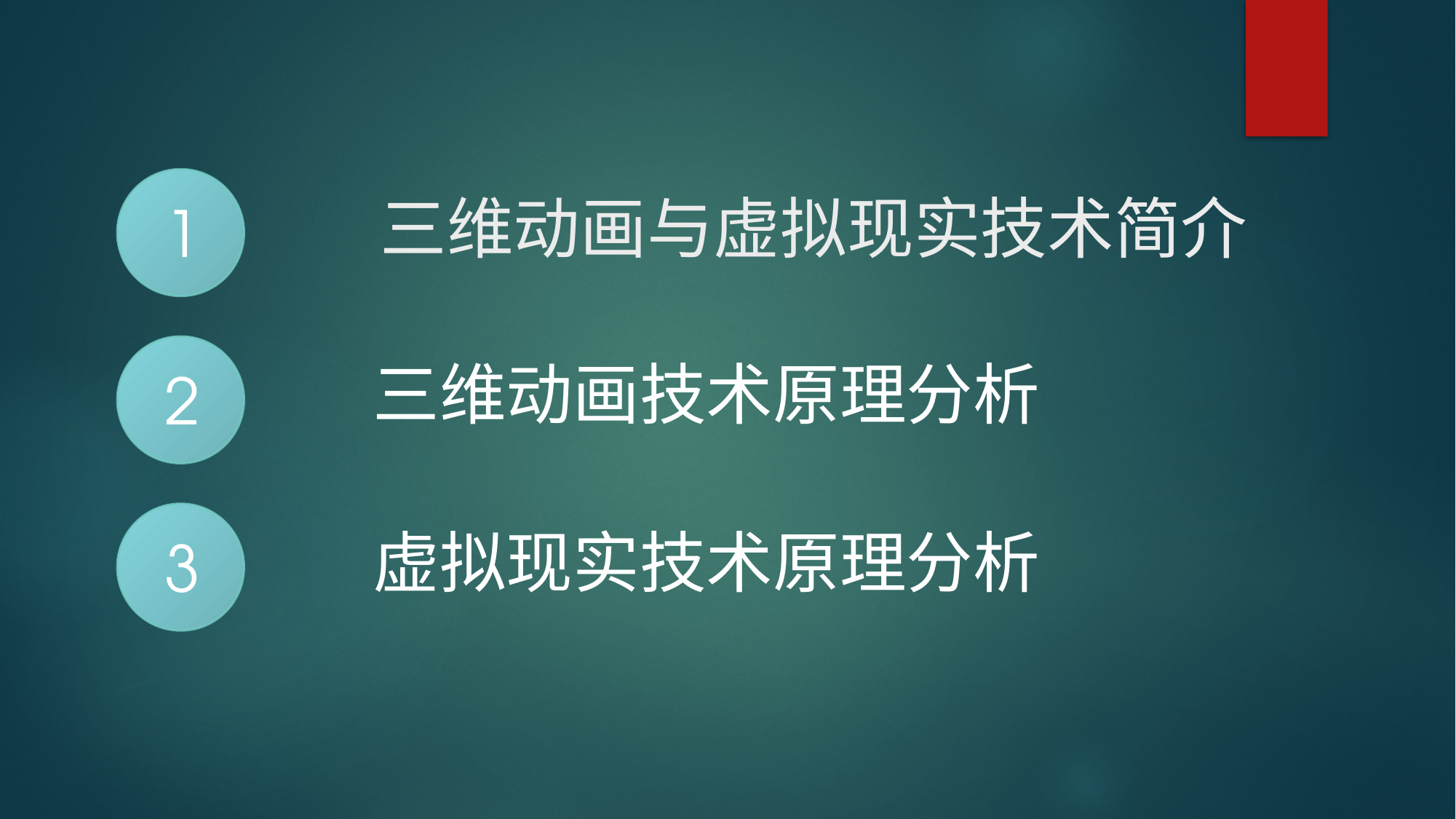

# 三维动画与虚拟现实技术简介
1

三维动画技术原理分析
2

虚拟现实技术原理分析
3